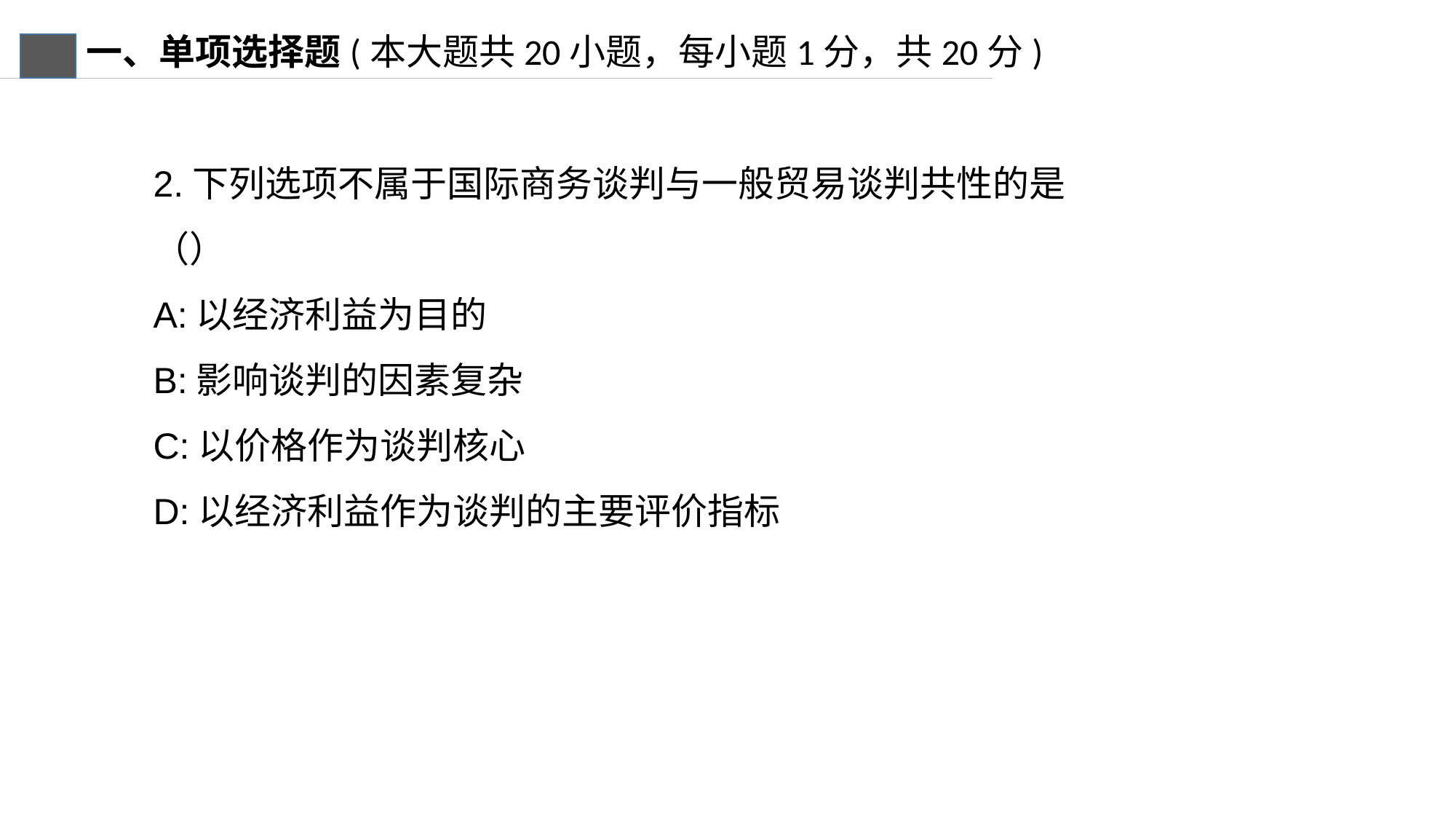

一、单项选择题(本大题共20小题，每小题1分，共20分)

2.下列选项不属于国际商务谈判与一般贸易谈判共性的是（）
A:以经济利益为目的
B:影响谈判的因素复杂
C:以价格作为谈判核心
D:以经济利益作为谈判的主要评价指标